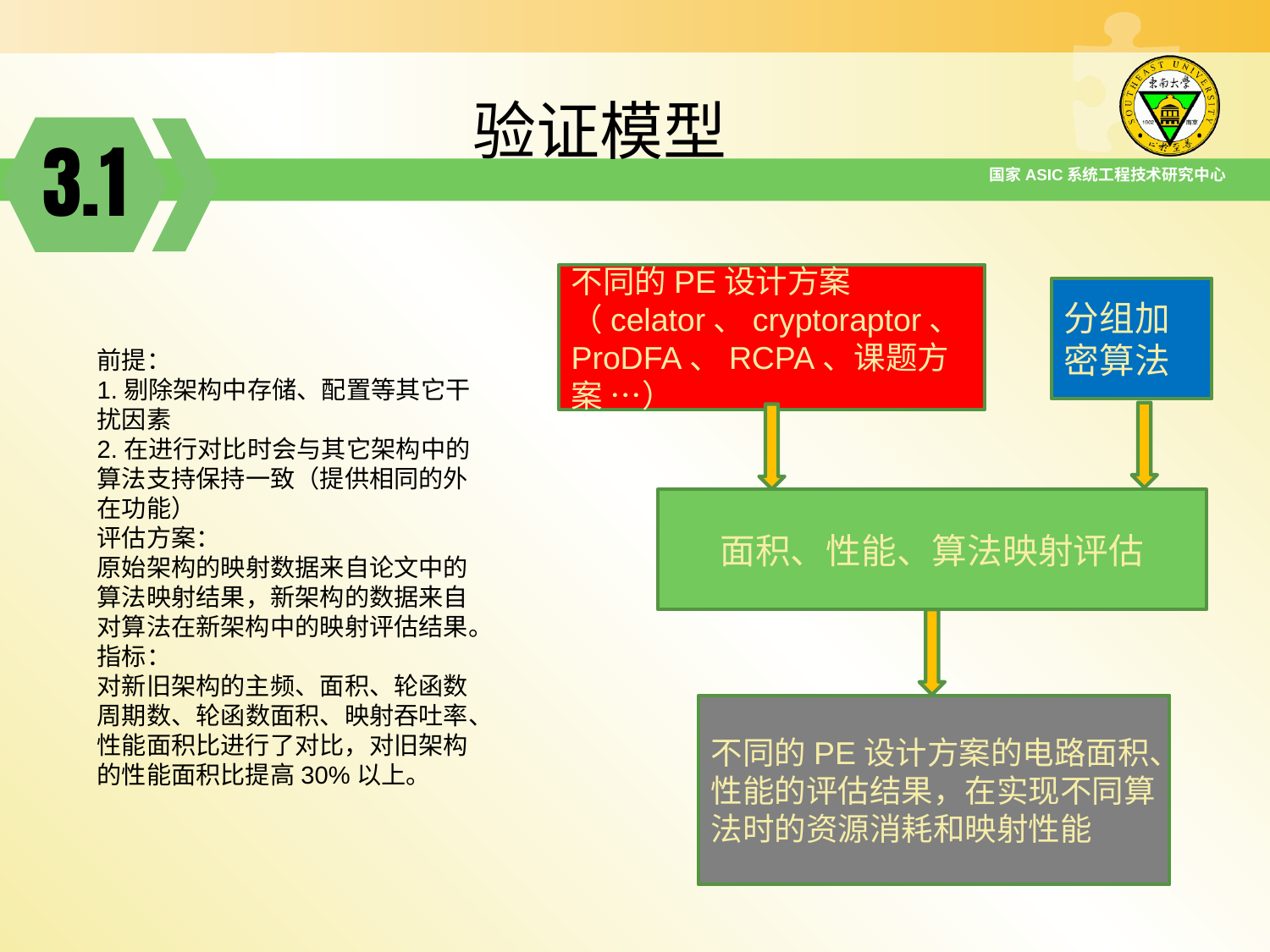

验证模型
3.1

国家ASIC系统工程技术研究中心
不同的PE设计方案（celator、cryptoraptor、ProDFA、RCPA、课题方案 …）
分组加密算法
前提：
1.剔除架构中存储、配置等其它干扰因素
2.在进行对比时会与其它架构中的算法支持保持一致（提供相同的外在功能）
评估方案：
原始架构的映射数据来自论文中的算法映射结果，新架构的数据来自对算法在新架构中的映射评估结果。
指标：
对新旧架构的主频、面积、轮函数周期数、轮函数面积、映射吞吐率、性能面积比进行了对比，对旧架构的性能面积比提高30%以上。

面积、性能、算法映射评估

不同的PE设计方案的电路面积、性能的评估结果，在实现不同算法时的资源消耗和映射性能